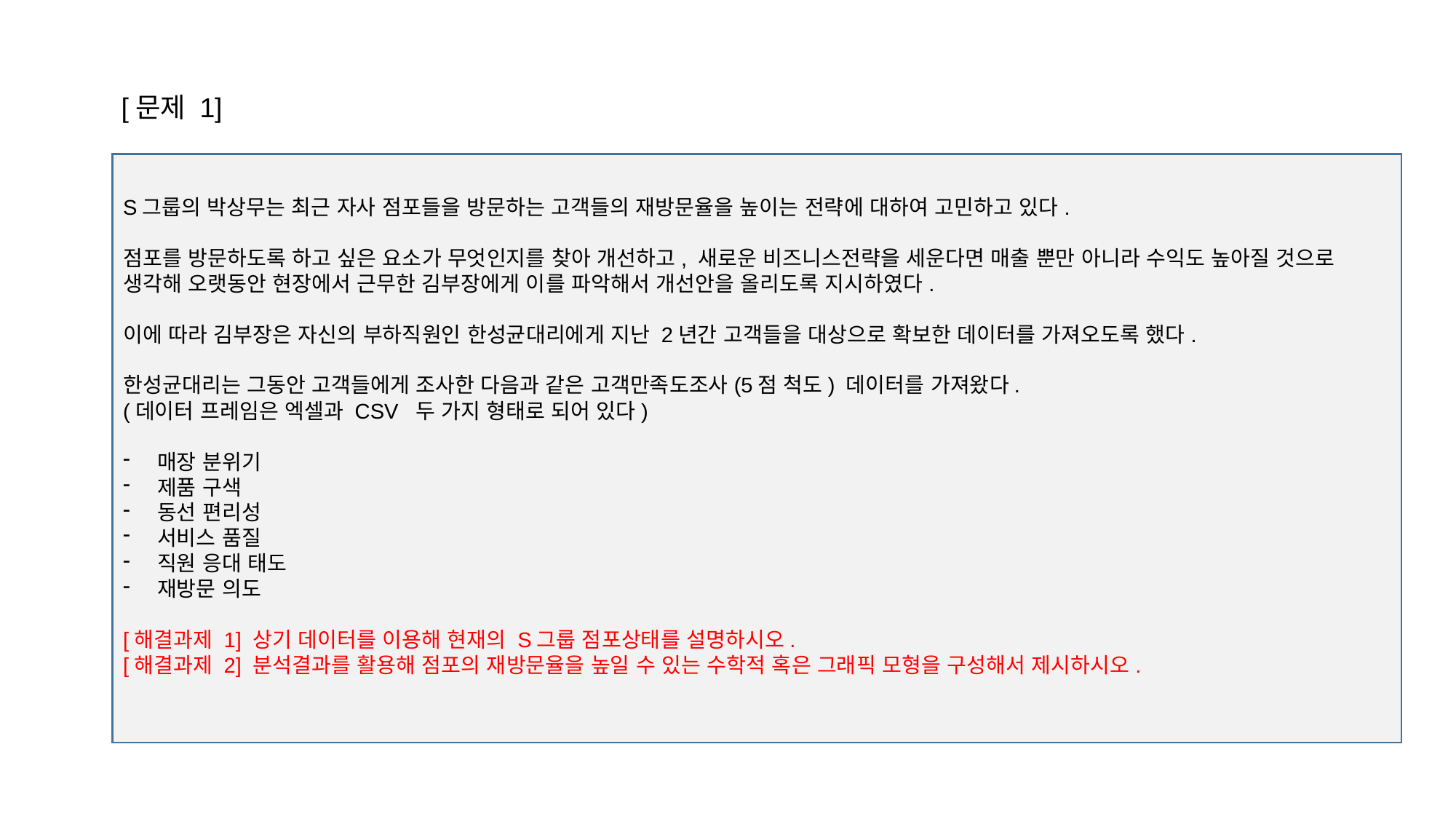

[문제 1]
S그룹의 박상무는 최근 자사 점포들을 방문하는 고객들의 재방문율을 높이는 전략에 대하여 고민하고 있다.

점포를 방문하도록 하고 싶은 요소가 무엇인지를 찾아 개선하고, 새로운 비즈니스전략을 세운다면 매출 뿐만 아니라 수익도 높아질 것으로 생각해 오랫동안 현장에서 근무한 김부장에게 이를 파악해서 개선안을 올리도록 지시하였다.

이에 따라 김부장은 자신의 부하직원인 한성균대리에게 지난 2년간 고객들을 대상으로 확보한 데이터를 가져오도록 했다.

한성균대리는 그동안 고객들에게 조사한 다음과 같은 고객만족도조사(5점 척도) 데이터를 가져왔다.
(데이터 프레임은 엑셀과 CSV  두 가지 형태로 되어 있다)

매장 분위기
제품 구색
동선 편리성
서비스 품질
직원 응대 태도
재방문 의도

[해결과제 1] 상기 데이터를 이용해 현재의 S그룹 점포상태를 설명하시오.
[해결과제 2] 분석결과를 활용해 점포의 재방문율을 높일 수 있는 수학적 혹은 그래픽 모형을 구성해서 제시하시오.